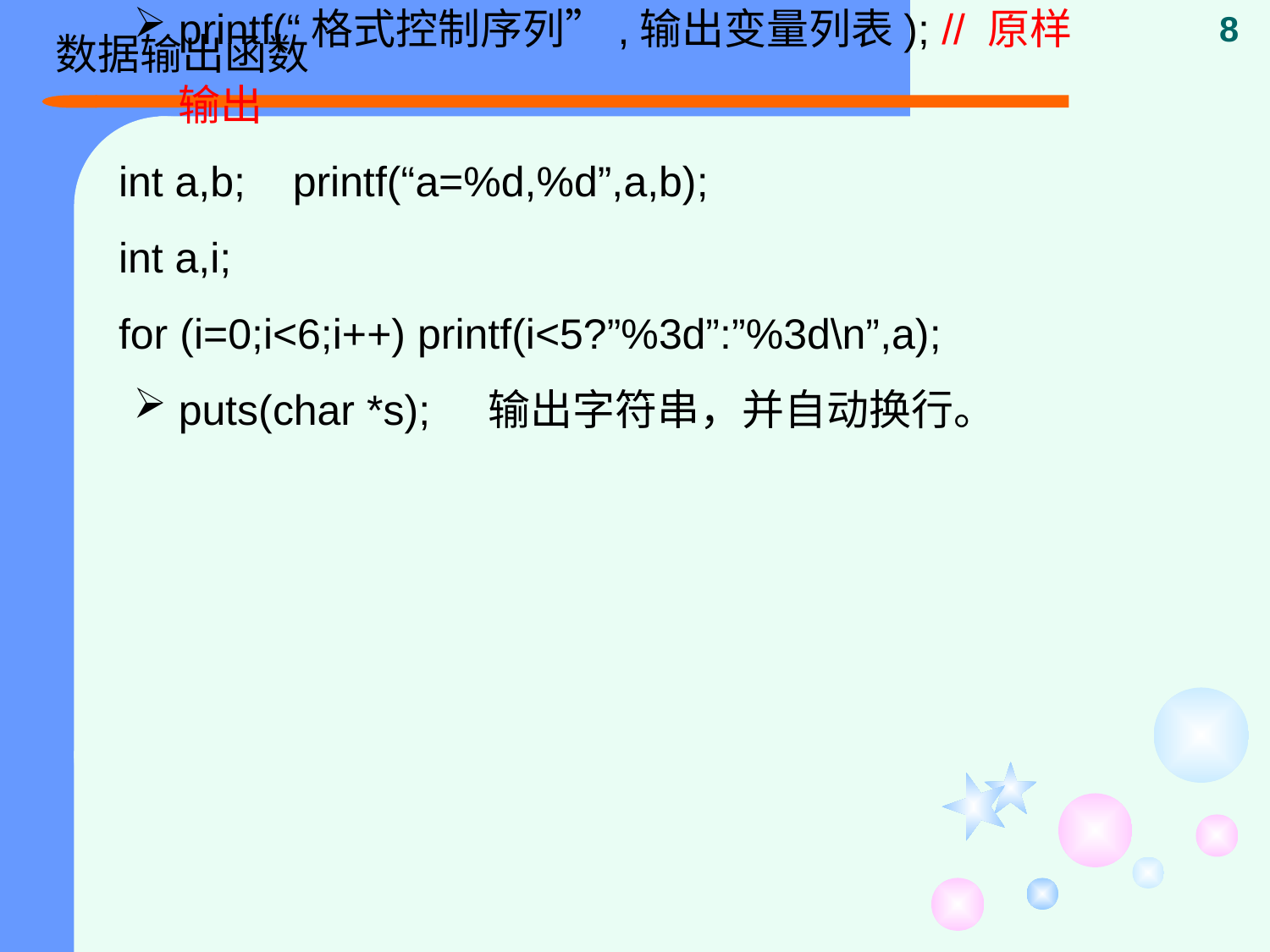

数据输出函数
#include<stdio.h>
putchar(char c); putchar(int asciiCode);
putchar(‘0’+1); // 1,数字ascii码=‘0’+ 数字
printf(“%c”,asciiCode);  // 等效
printf(“格式控制序列”,输出变量列表); // 原样输出
int a,b;    printf(“a=%d,%d”,a,b);
int a,i;
for (i=0;i<6;i++) printf(i<5?”%3d”:”%3d\n”,a);
puts(char *s);    输出字符串，并自动换行。
8